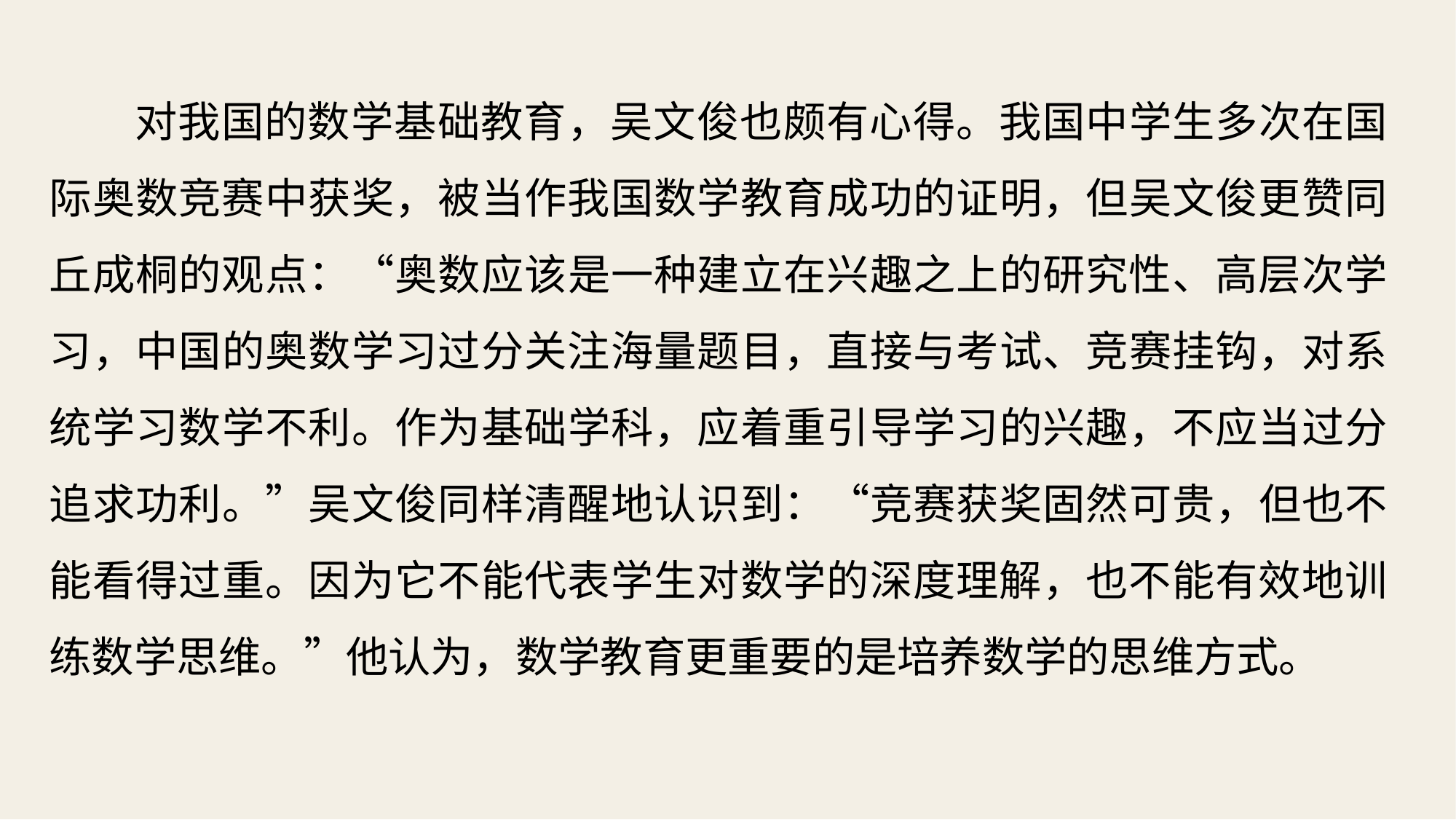

对我国的数学基础教育，吴文俊也颇有心得。我国中学生多次在国际奥数竞赛中获奖，被当作我国数学教育成功的证明，但吴文俊更赞同丘成桐的观点：“奥数应该是一种建立在兴趣之上的研究性、高层次学习，中国的奥数学习过分关注海量题目，直接与考试、竞赛挂钩，对系统学习数学不利。作为基础学科，应着重引导学习的兴趣，不应当过分追求功利。”吴文俊同样清醒地认识到：“竞赛获奖固然可贵，但也不能看得过重。因为它不能代表学生对数学的深度理解，也不能有效地训练数学思维。”他认为，数学教育更重要的是培养数学的思维方式。